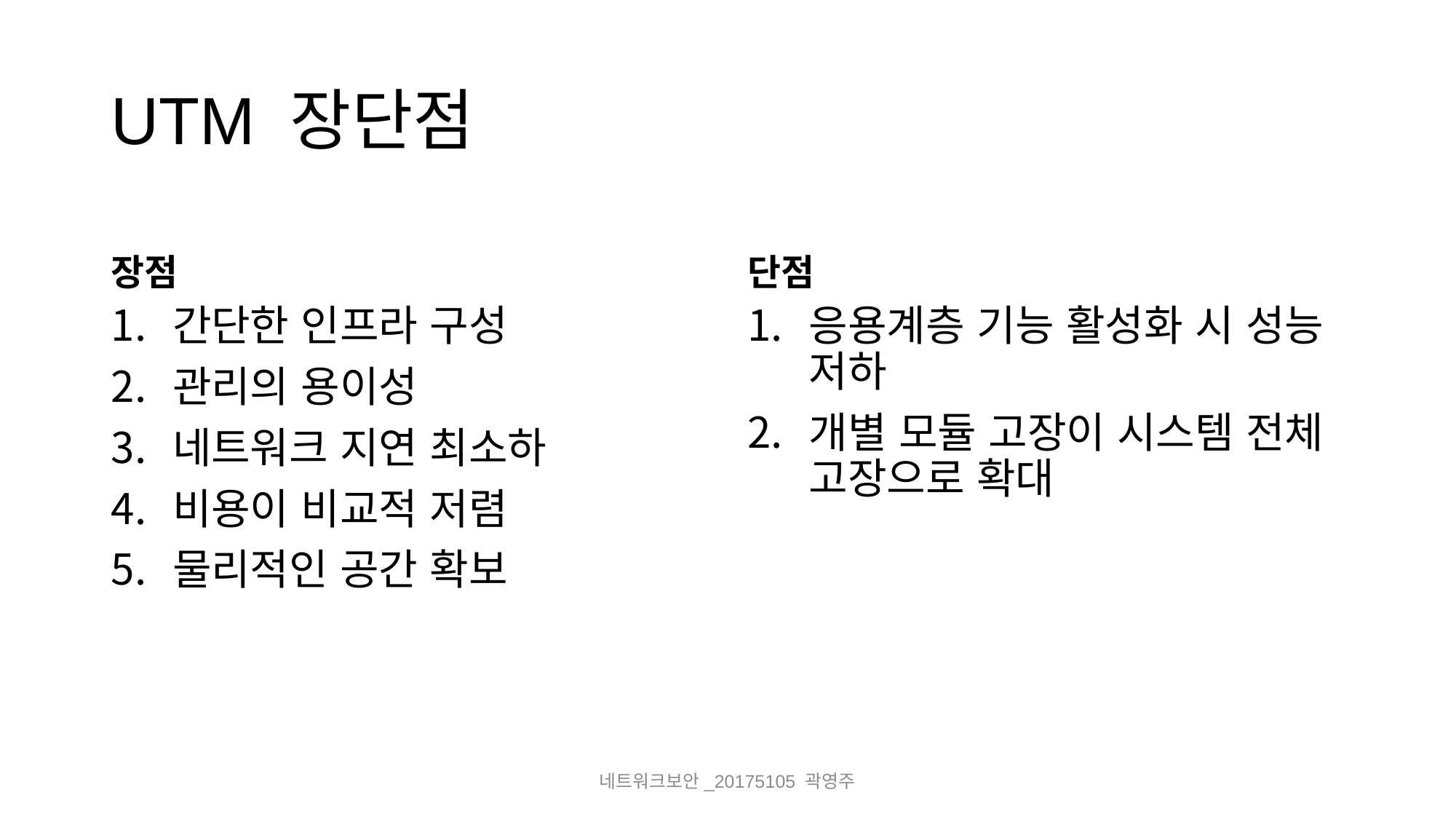

# UTM 장단점
장점
단점
간단한 인프라 구성
관리의 용이성
네트워크 지연 최소하
비용이 비교적 저렴
물리적인 공간 확보
응용계층 기능 활성화 시 성능 저하
개별 모듈 고장이 시스템 전체 고장으로 확대
네트워크보안_20175105 곽영주